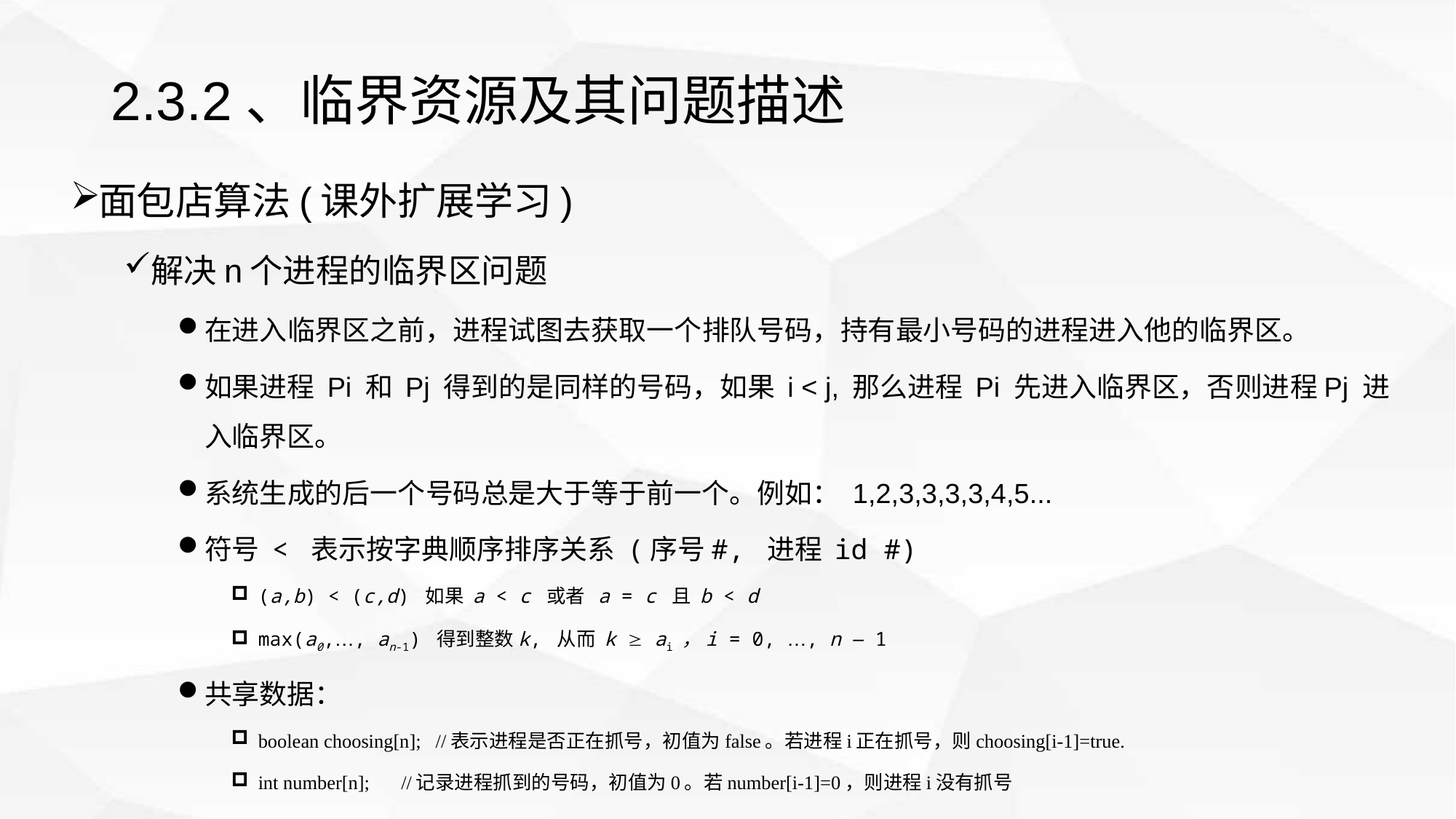

# 2.3.2、临界资源及其问题描述
面包店算法(课外扩展学习)
解决n个进程的临界区问题
在进入临界区之前，进程试图去获取一个排队号码，持有最小号码的进程进入他的临界区。
如果进程 Pi 和 Pj 得到的是同样的号码，如果 i < j, 那么进程 Pi 先进入临界区，否则进程Pj 进入临界区。
系统生成的后一个号码总是大于等于前一个。例如： 1,2,3,3,3,3,4,5...
符号 < 表示按字典顺序排序关系 (序号#, 进程 id #)
(a,b) < (c,d) 如果 a < c 或者  a = c 且 b < d
max(a0,…, an-1) 得到整数k, 从而 k ≥ ai ，i = 0, …, n – 1
共享数据：
boolean choosing[n];   //表示进程是否正在抓号，初值为false。若进程i正在抓号，则choosing[i-1]=true.
int number[n];	//记录进程抓到的号码，初值为0。若number[i-1]=0，则进程i没有抓号